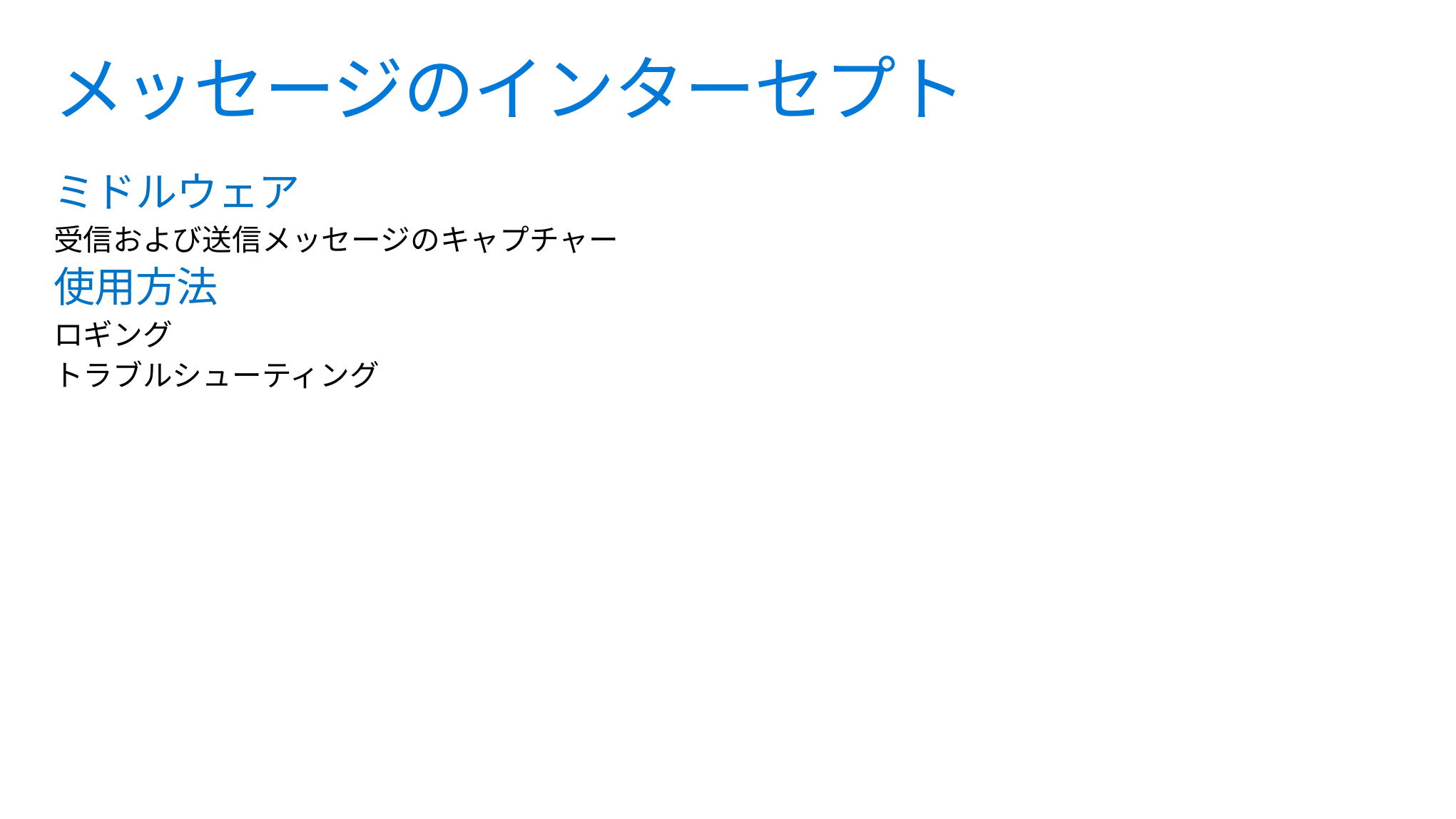

# メッセージのインターセプト
ミドルウェア
受信および送信メッセージのキャプチャー
使用方法
ロギング
トラブルシューティング